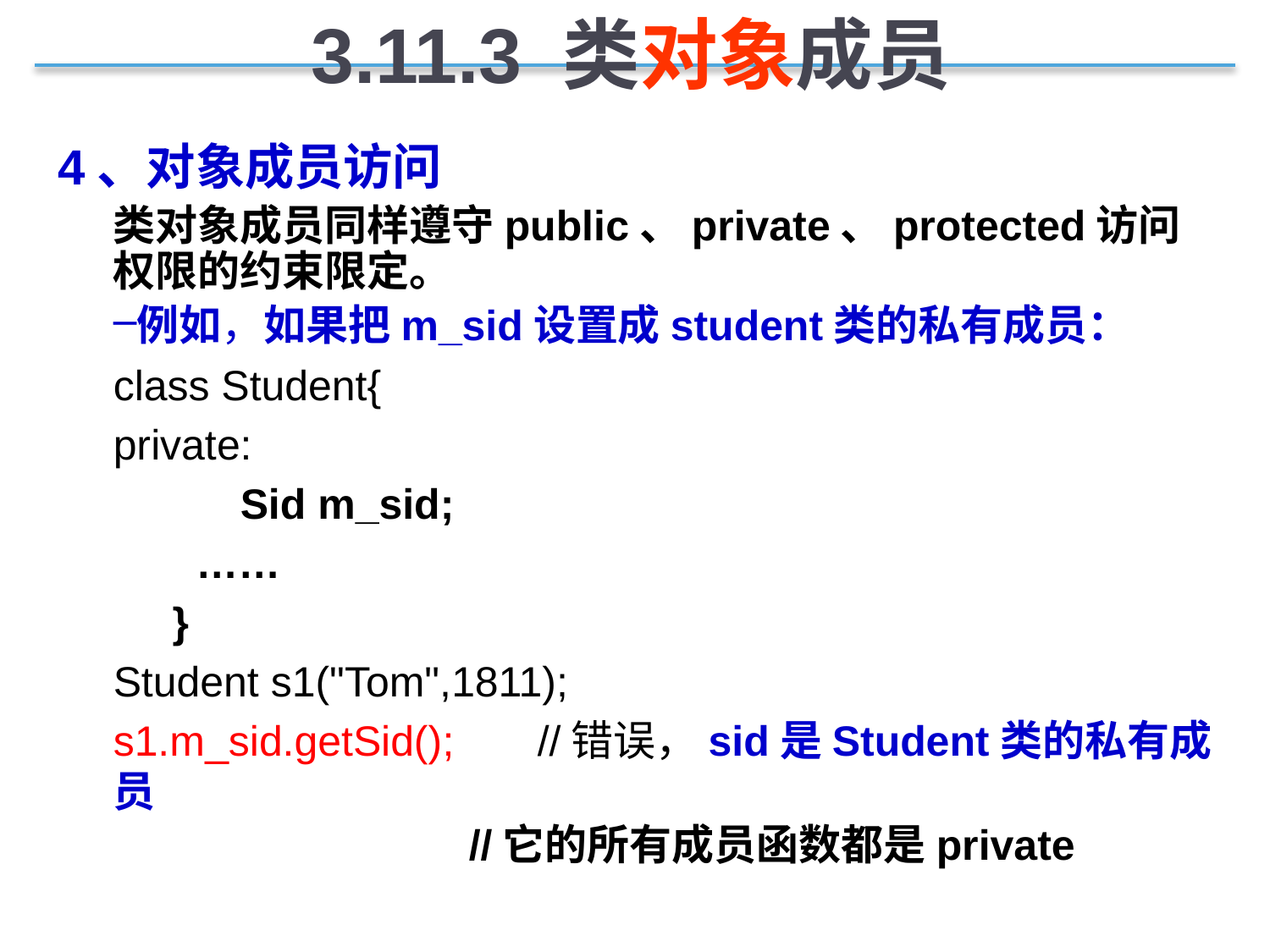

3.11.3 类对象成员
4、对象成员访问
类对象成员同样遵守public、private、protected访问权限的约束限定。
例如，如果把m_sid设置成student类的私有成员：
class Student{
private:
	Sid m_sid;
       ……
     }
Student s1("Tom",1811);
s1.m_sid.getSid();       //错误，sid是Student类的私有成员
                              //它的所有成员函数都是private